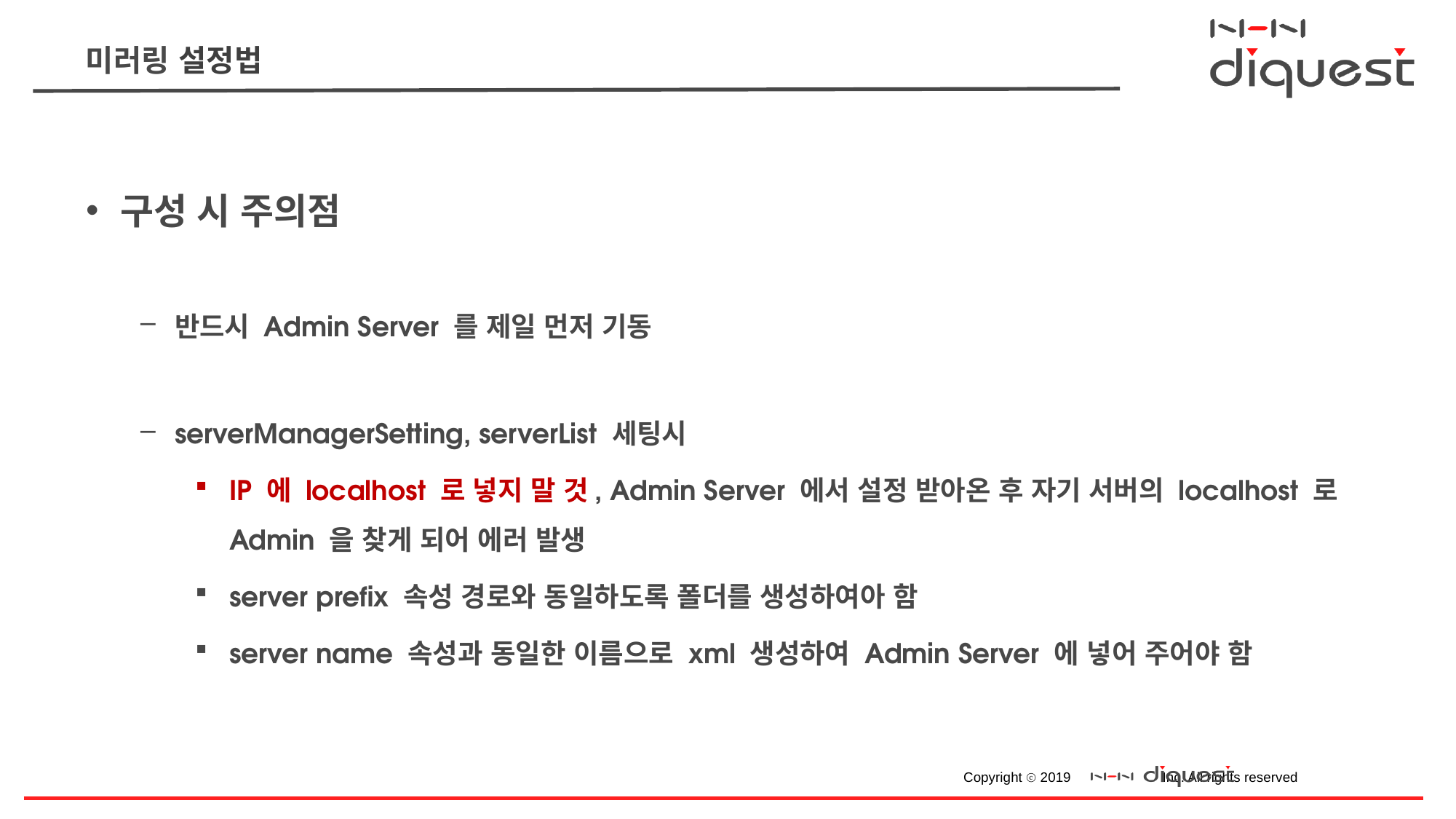

# 미러링 설정법
구성 시 주의점

반드시 Admin Server 를 제일 먼저 기동

serverManagerSetting, serverList 세팅시
IP 에 localhost 로 넣지 말 것, Admin Server 에서 설정 받아온 후 자기 서버의 localhost 로 Admin 을 찾게 되어 에러 발생
server prefix 속성 경로와 동일하도록 폴더를 생성하여아 함
server name 속성과 동일한 이름으로 xml 생성하여 Admin Server 에 넣어 주어야 함